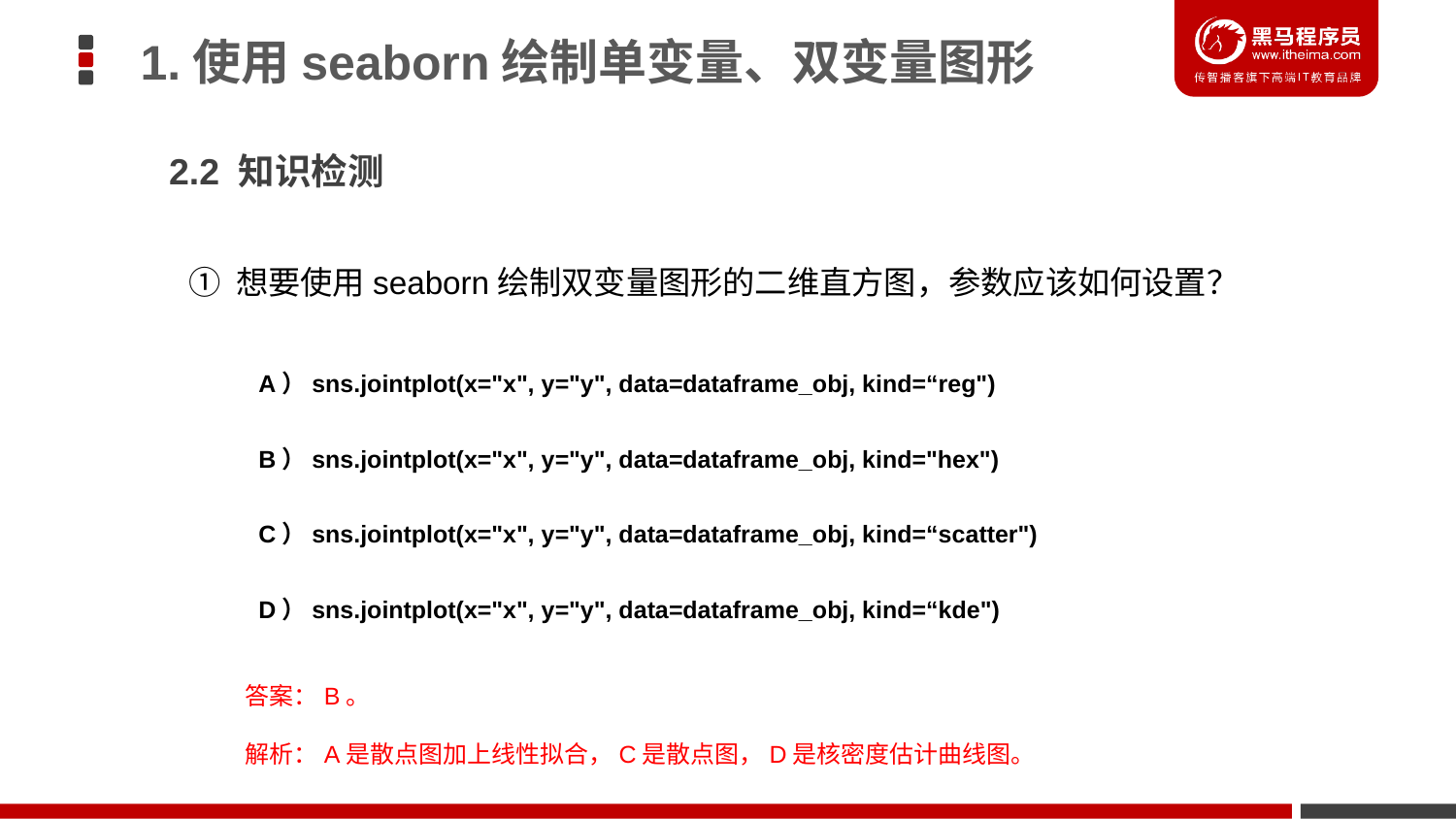

1.使用seaborn绘制单变量、双变量图形
2.2 知识检测
① 想要使用seaborn绘制双变量图形的二维直方图，参数应该如何设置？
A）sns.jointplot(x="x", y="y", data=dataframe_obj, kind=“reg")

B）sns.jointplot(x="x", y="y", data=dataframe_obj, kind="hex")

C）sns.jointplot(x="x", y="y", data=dataframe_obj, kind=“scatter")

D）sns.jointplot(x="x", y="y", data=dataframe_obj, kind=“kde")
答案：B。

解析：A是散点图加上线性拟合，C是散点图，D是核密度估计曲线图。